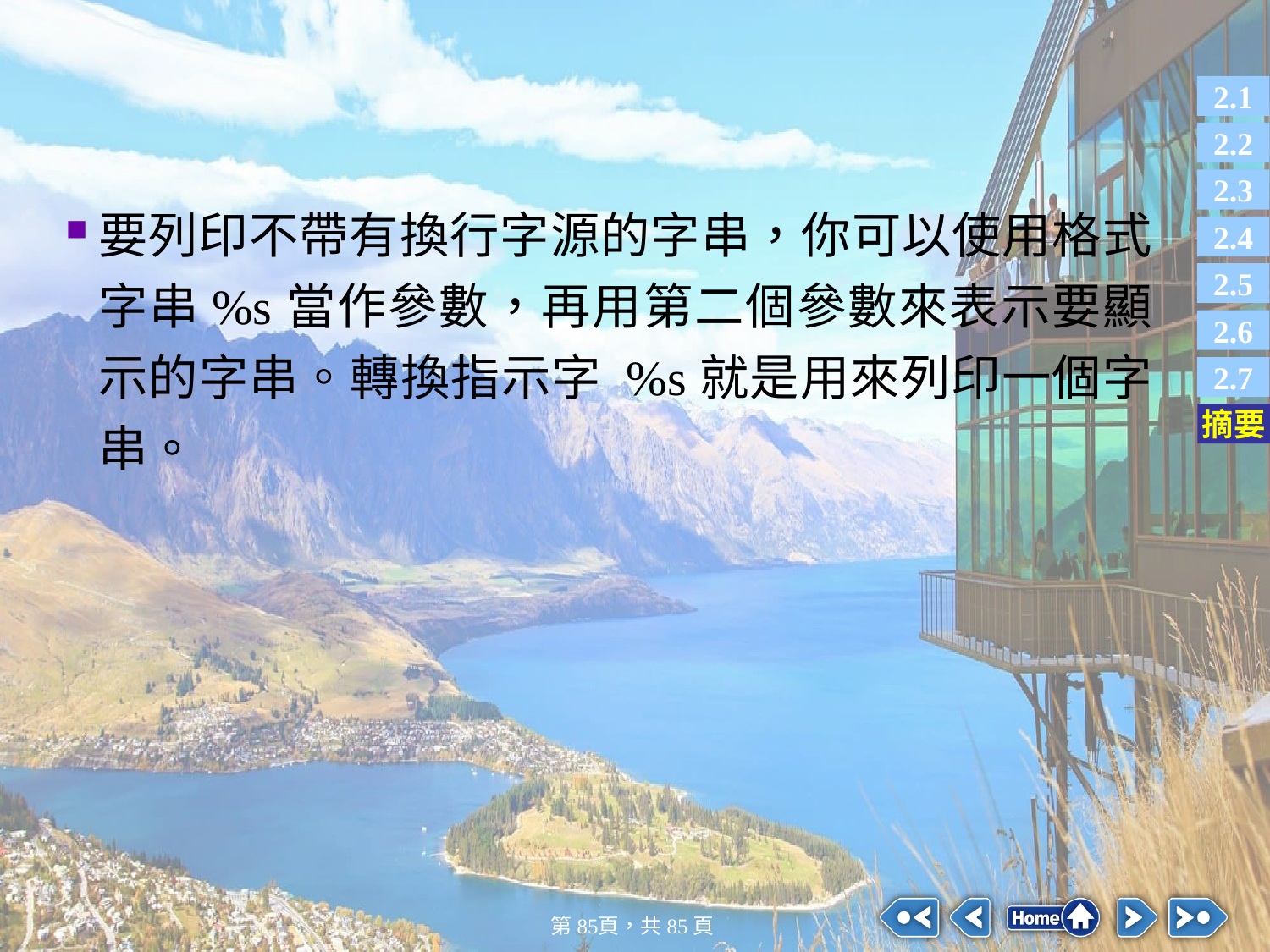

#
要列印不帶有換行字源的字串，你可以使用格式字串%s當作參數，再用第二個參數來表示要顯示的字串。轉換指示字 %s就是用來列印一個字串。